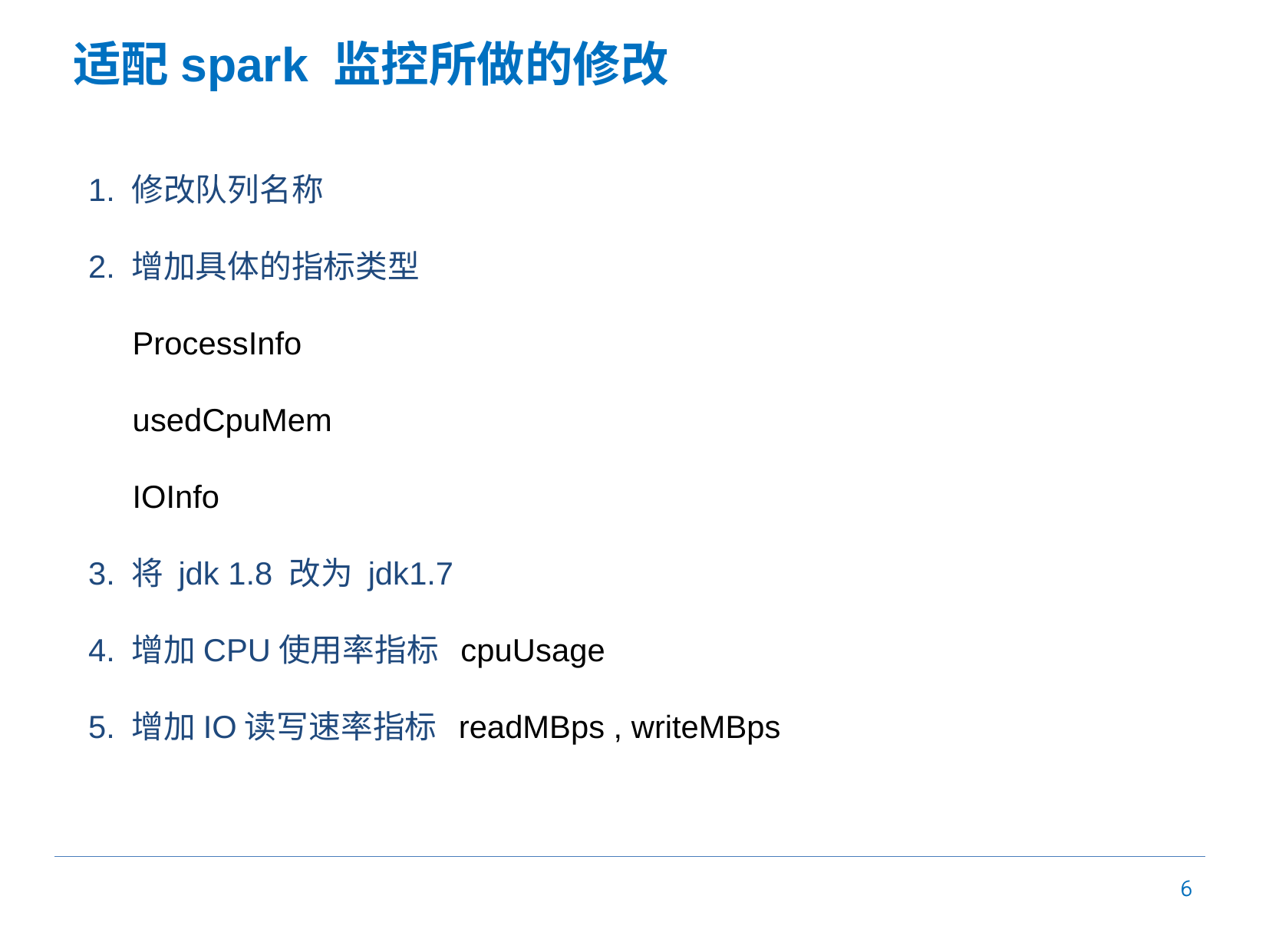

# 适配spark 监控所做的修改
修改队列名称
增加具体的指标类型
     ProcessInfo
     usedCpuMem
     IOInfo
3. 将 jdk 1.8 改为 jdk1.7
4. 增加CPU使用率指标  cpuUsage
5. 增加IO读写速率指标  readMBps , writeMBps

6